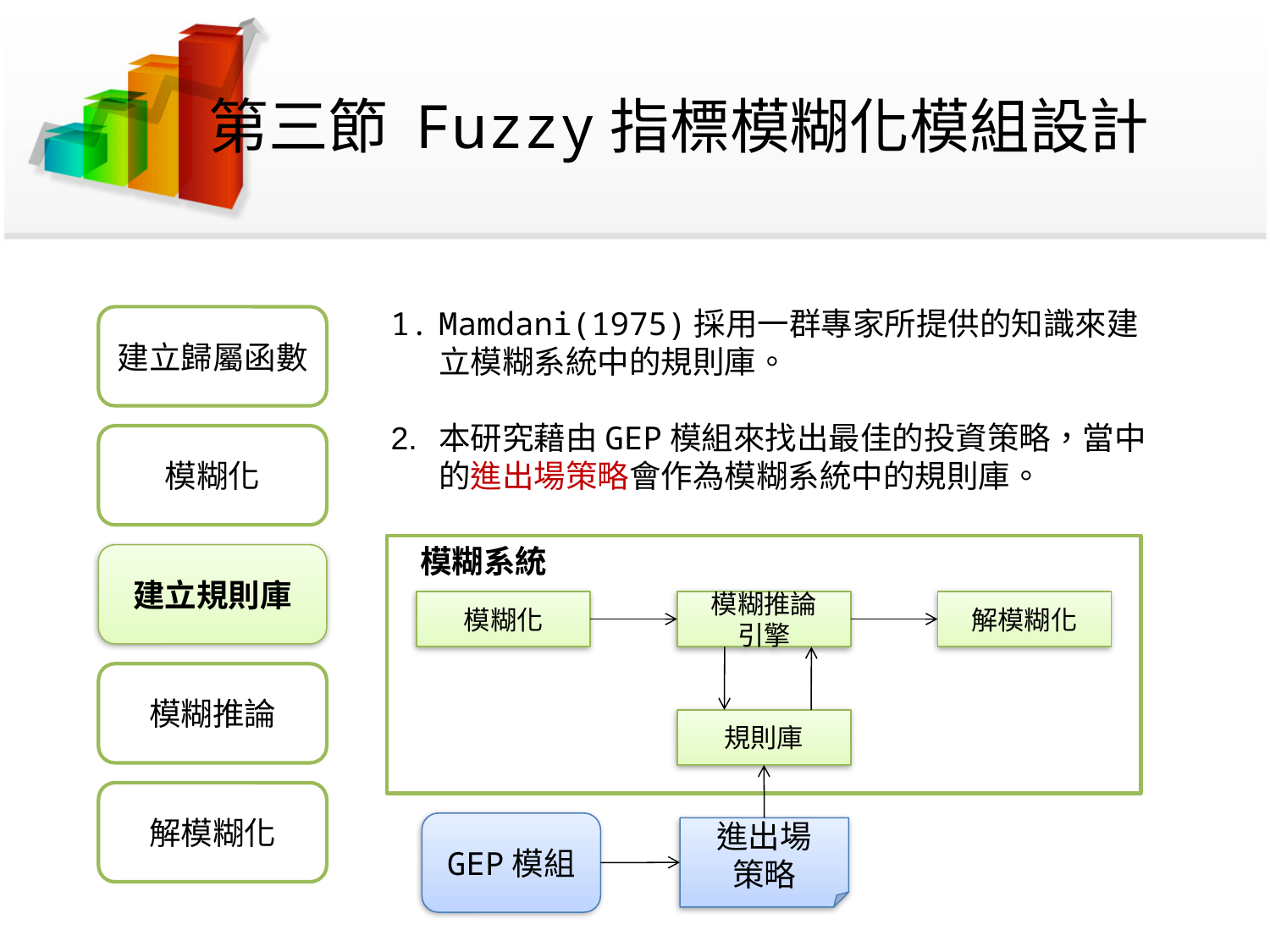

# 第三節 Fuzzy指標模糊化模組設計
Mamdani(1975)採用一群專家所提供的知識來建
	立模糊系統中的規則庫。

本研究藉由GEP模組來找出最佳的投資策略，當中
	的進出場策略會作為模糊系統中的規則庫。
建立歸屬函數
模糊化

模糊系統
建立規則庫
模糊化
模糊推論
引擎
解模糊化
規則庫
模糊推論
解模糊化
GEP模組
進出場
策略